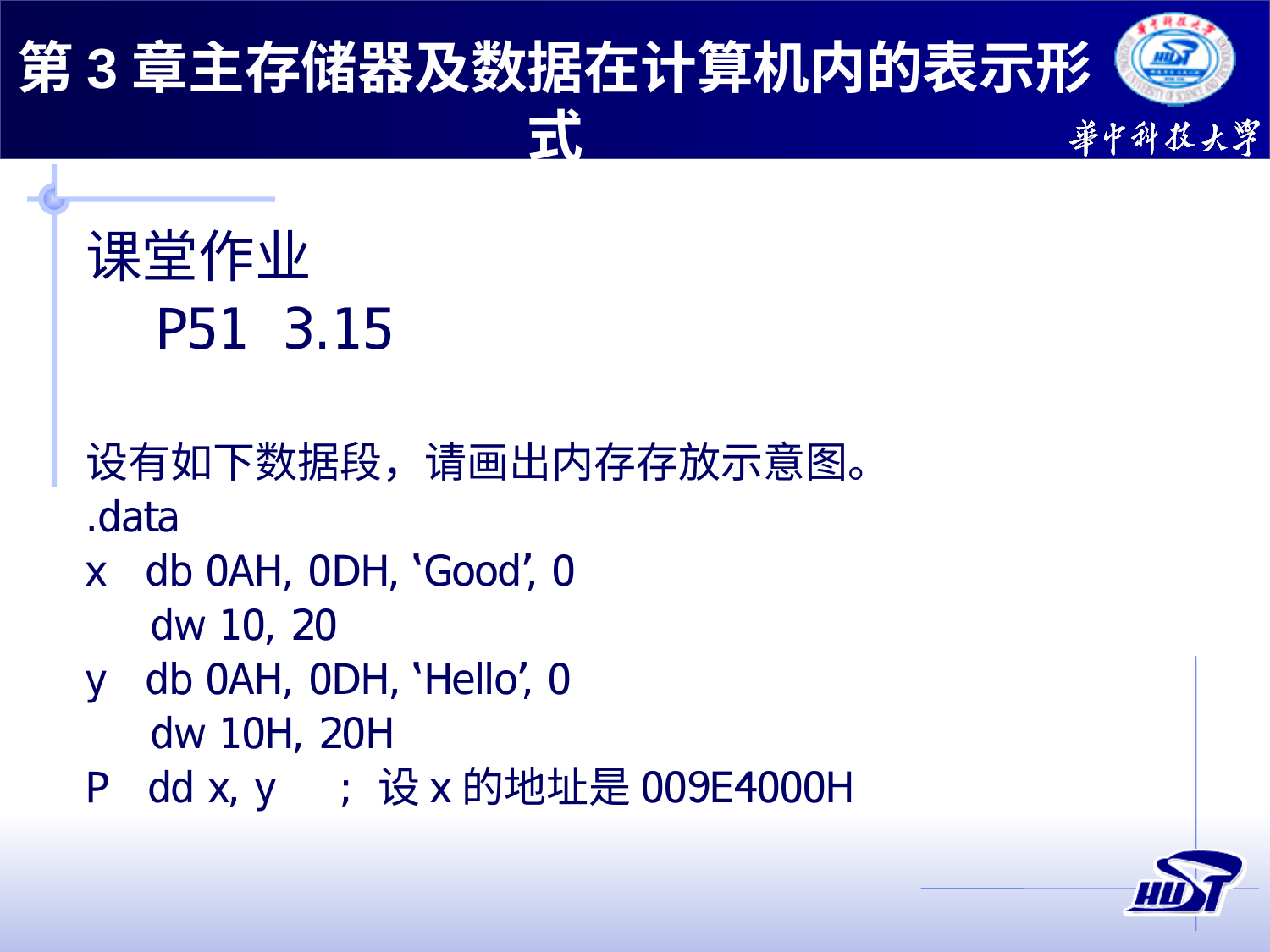

第3章主存储器及数据在计算机内的表示形式
课堂作业
    P51  3.15

设有如下数据段，请画出内存存放示意图。
.data
x   db 0AH, 0DH, ‘Good’, 0
     dw 10, 20
y   db 0AH, 0DH, ‘Hello’, 0
     dw 10H, 20H
P   dd x, y	; 设x的地址是009E4000H